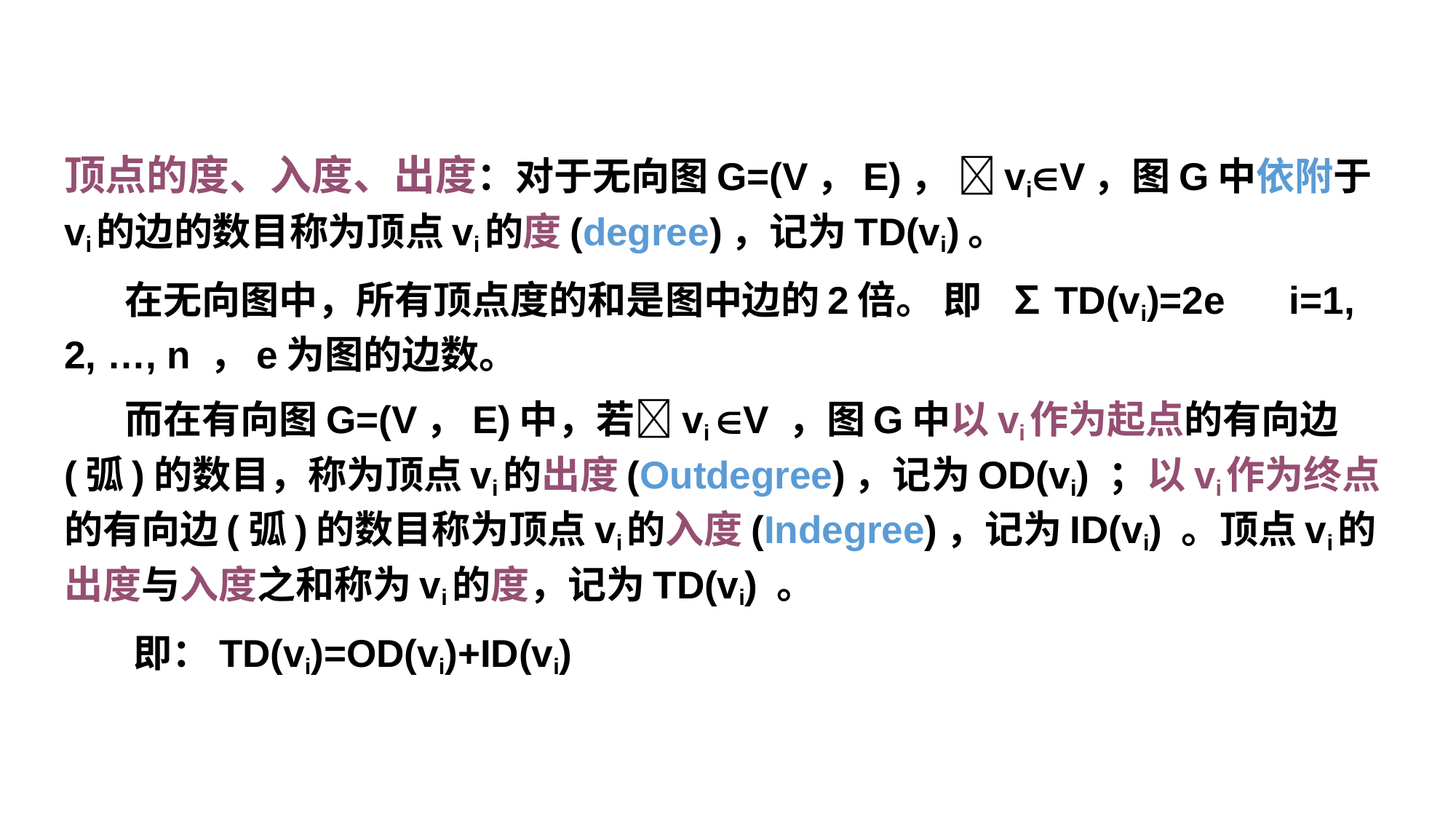

顶点的度、入度、出度：对于无向图G=(V，E)， ∀vi∈V，图G中依附于vi的边的数目称为顶点vi的度(degree)，记为TD(vi)。
      在无向图中，所有顶点度的和是图中边的2倍。 即   ∑TD(vi)=2e      i=1, 2, …, n ，e为图的边数。
      而在有向图G=(V，E)中，若∀vi ∈V ，图G中以vi作为起点的有向边(弧)的数目，称为顶点vi的出度(Outdegree)，记为OD(vi) ；以vi作为终点的有向边(弧)的数目称为顶点vi的入度(Indegree)，记为ID(vi) 。顶点vi的出度与入度之和称为vi的度，记为TD(vi) 。
       即：TD(vi)=OD(vi)+ID(vi)